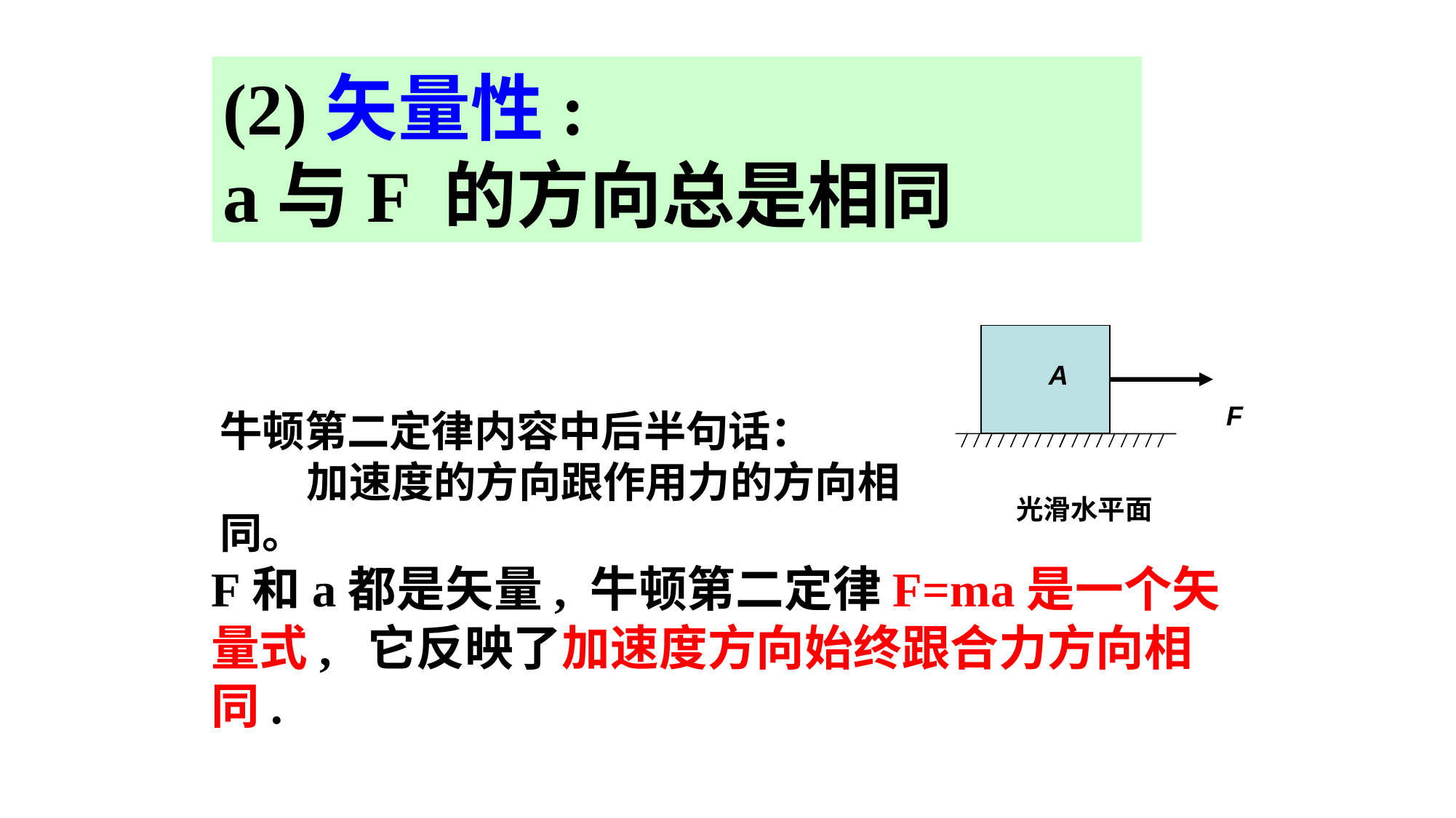

(2)矢量性:
a与F 的方向总是相同

A

F

光滑水平面

牛顿第二定律内容中后半句话：                   加速度的方向跟作用力的方向相同。
F和a都是矢量, 牛顿第二定律F=ma是一个矢量式,  它反映了加速度方向始终跟合力方向相同.